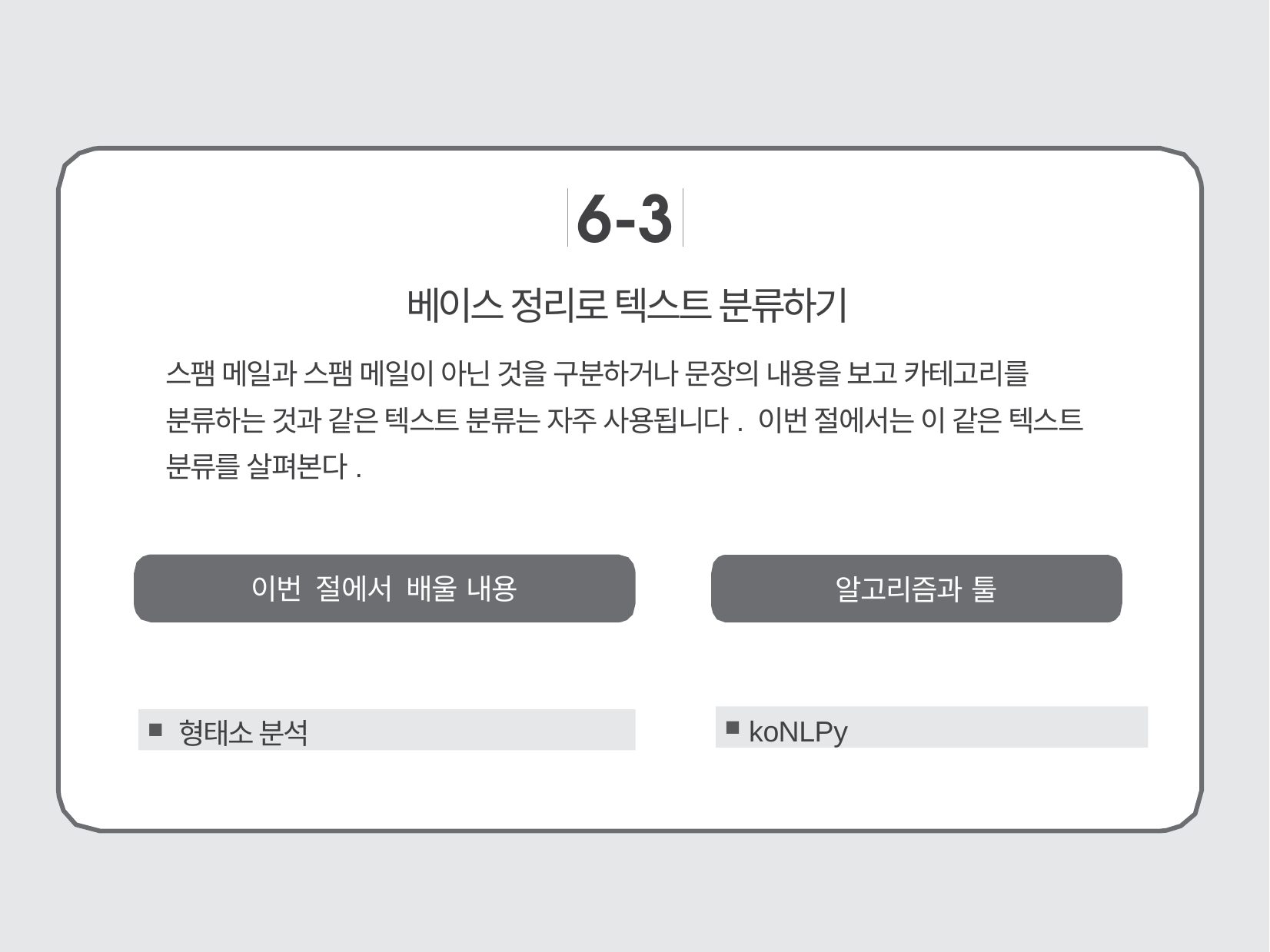

6-3

# 베이스 정리로 텍스트 분류하기

스팸 메일과 스팸 메일이 아닌 것을 구분하거나 문장의 내용을 보고 카테고리를 분류하는 것과 같은 텍스트 분류는 자주 사용됩니다. 이번 절에서는 이 같은 텍스트 분류를 살펴본다.
이번  절에서  배울 내용
알고리즘과 툴
 koNLPy
 형태소 분석